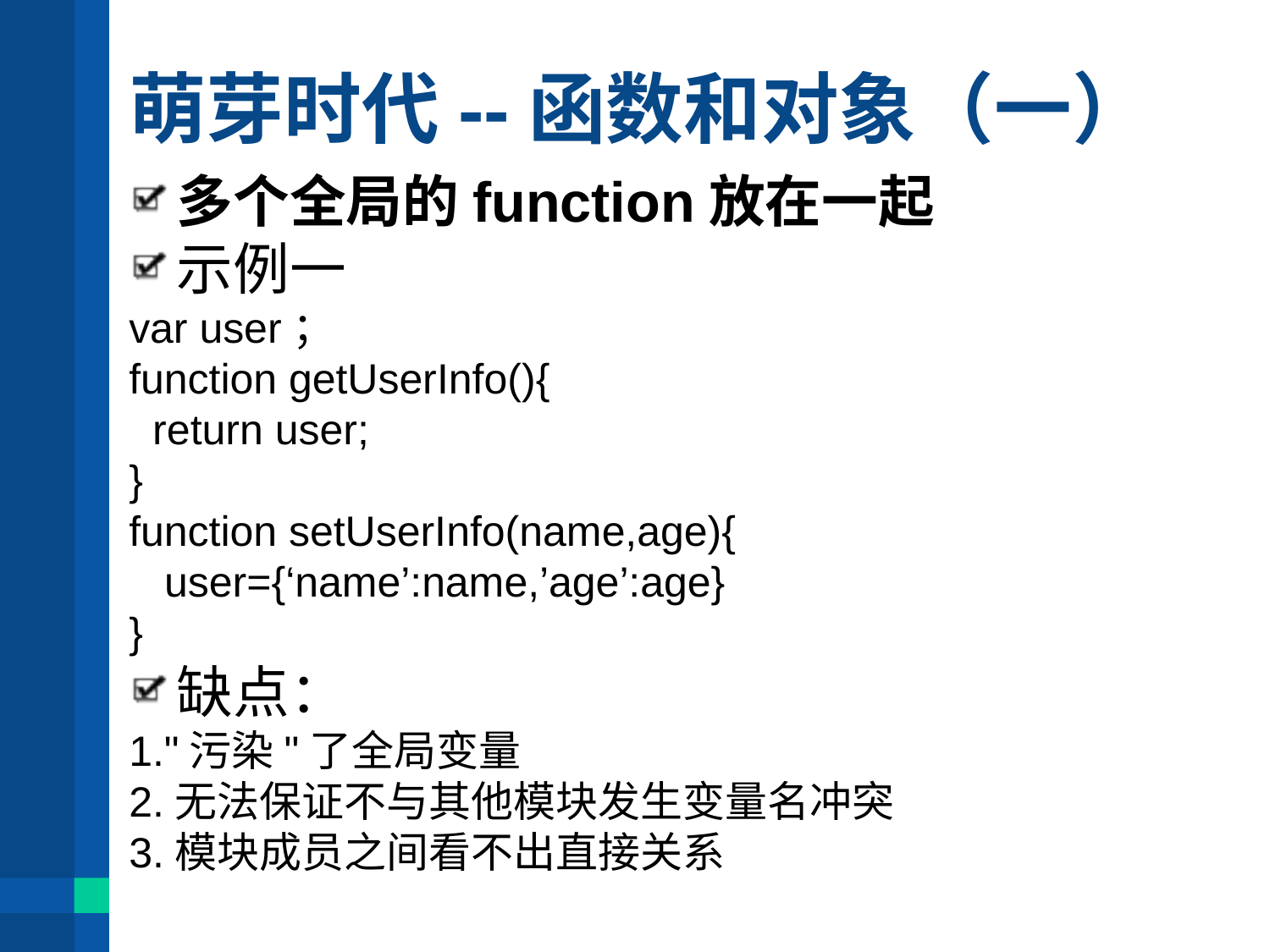

# 萌芽时代--函数和对象（一）
多个全局的function放在一起
示例一
var user；
function getUserInfo(){
  return user;
}
function setUserInfo(name,age){
   user={‘name’:name,’age’:age}
}
缺点：
1."污染"了全局变量
2.无法保证不与其他模块发生变量名冲突
3.模块成员之间看不出直接关系